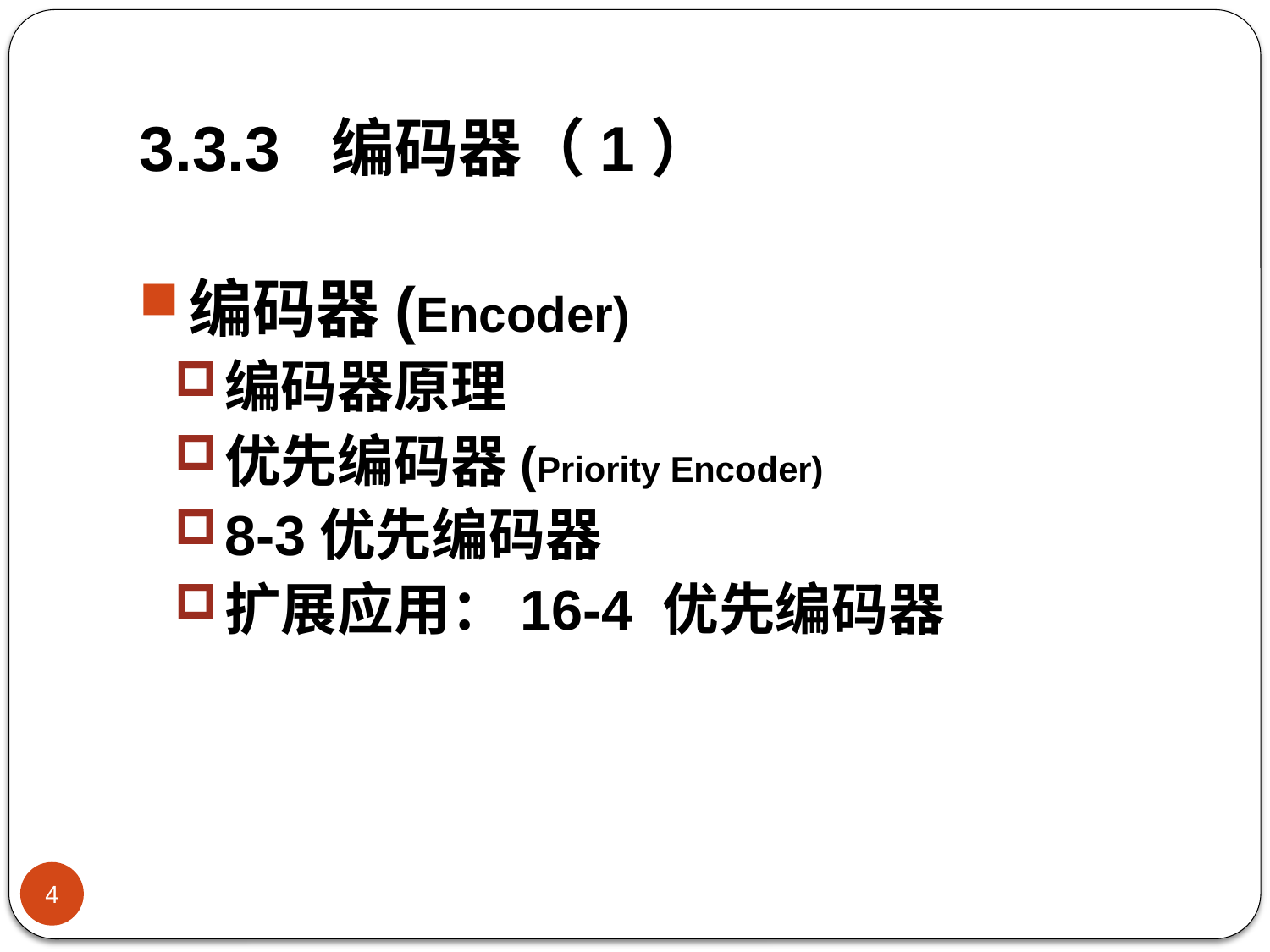

# 3.3.3  编码器（1）

编码器(Encoder)
编码器原理
优先编码器(Priority Encoder)
8-3优先编码器
扩展应用：16-4 优先编码器

4